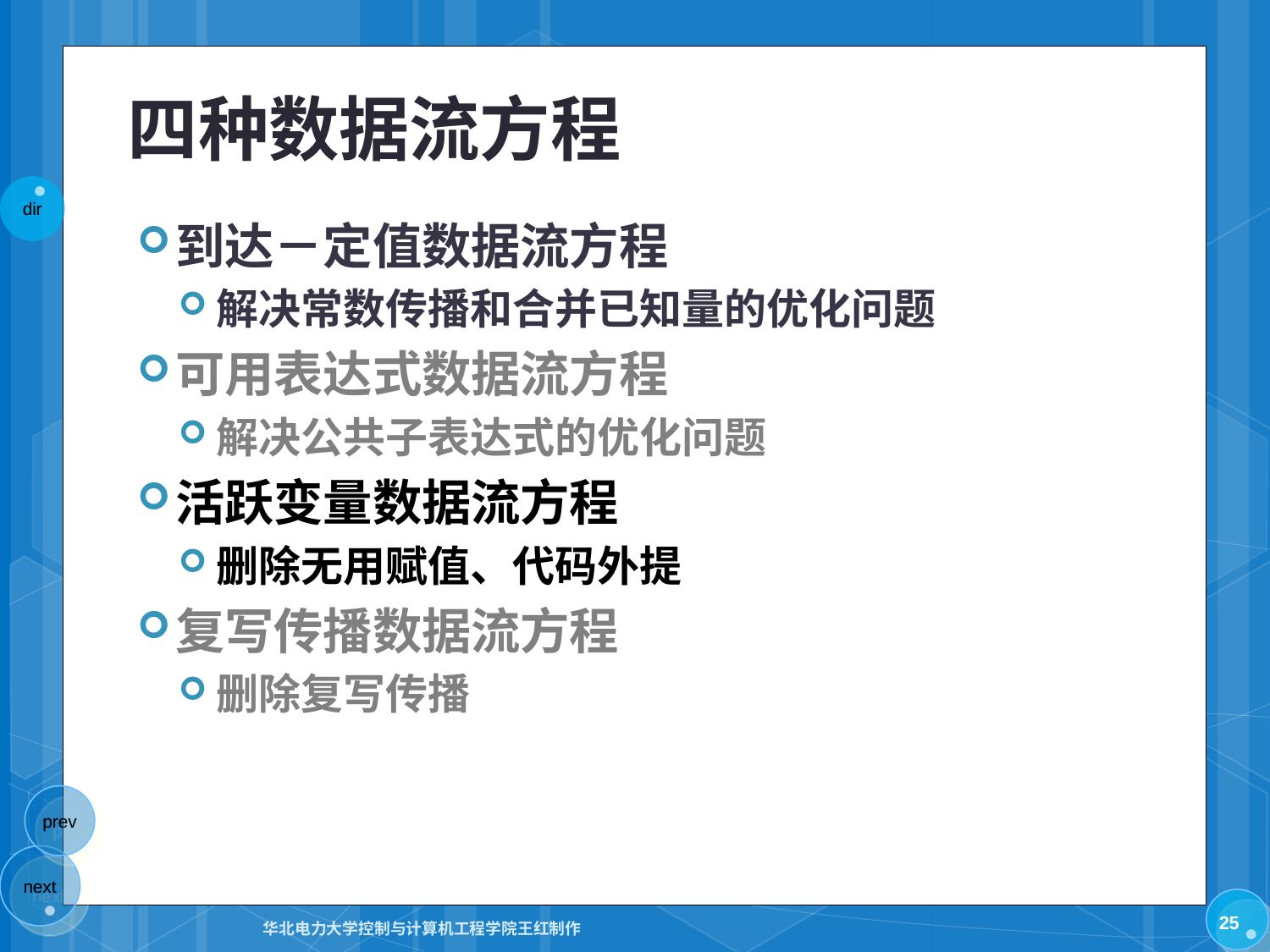

# 四种数据流方程
到达－定值数据流方程
解决常数传播和合并已知量的优化问题
可用表达式数据流方程
解决公共子表达式的优化问题
活跃变量数据流方程
删除无用赋值、代码外提
复写传播数据流方程
删除复写传播
25
华北电力大学控制与计算机工程学院王红制作